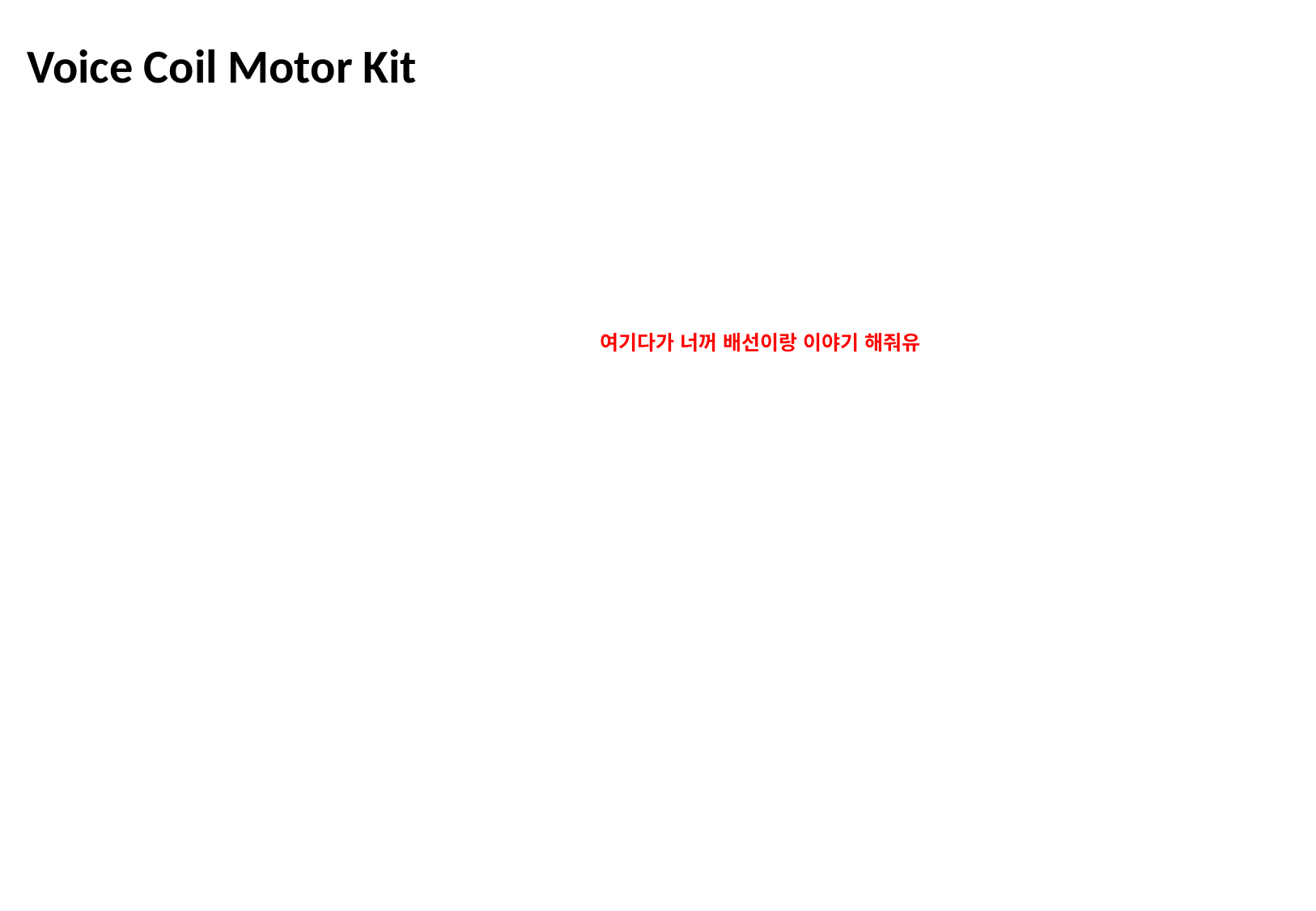

Voice Coil Motor Kit
여기다가 너꺼 배선이랑 이야기 해줘유